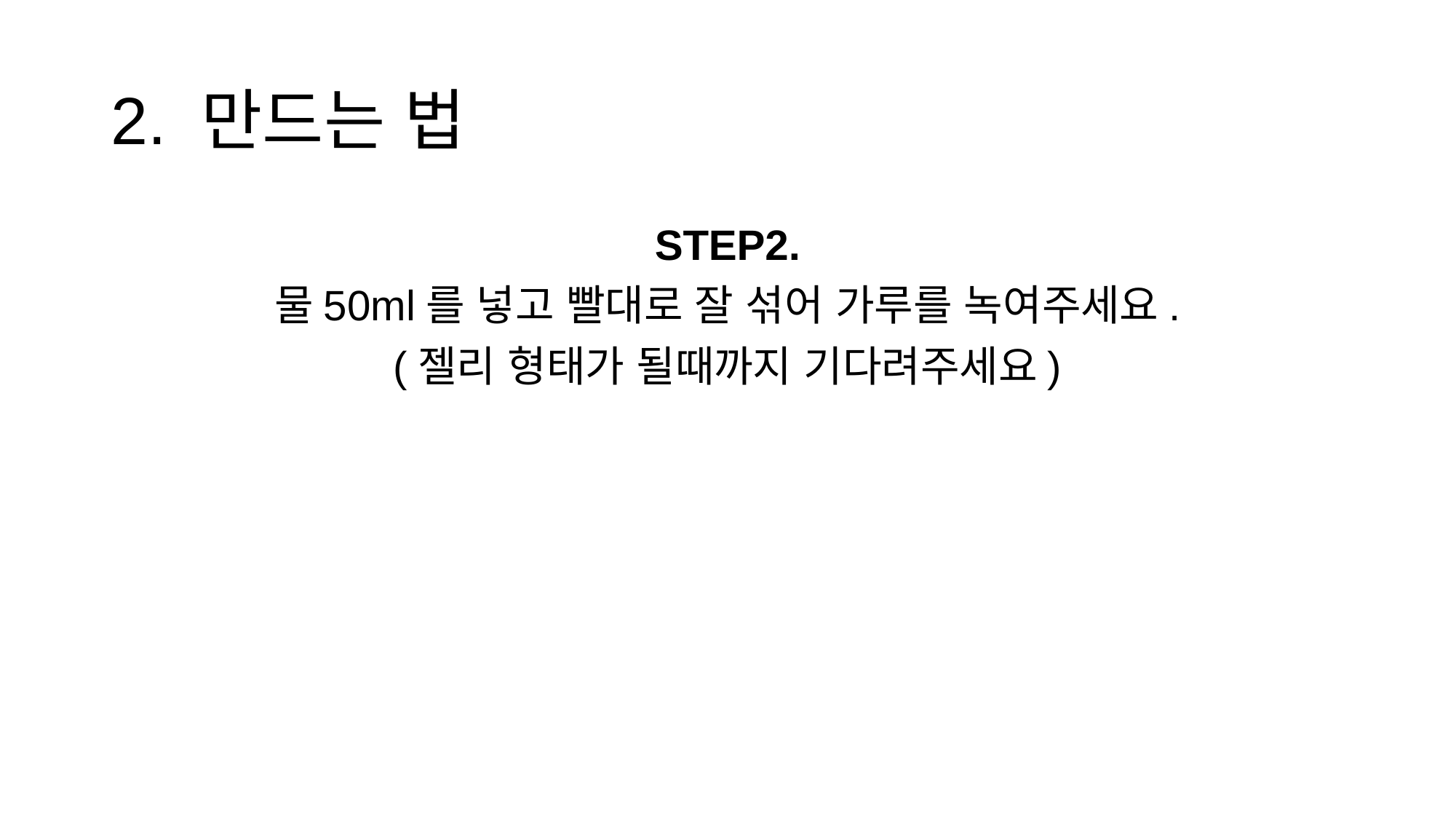

# 2. 만드는 법
STEP2.
물50ml를 넣고 빨대로 잘 섞어 가루를 녹여주세요.
(젤리 형태가 될때까지 기다려주세요)